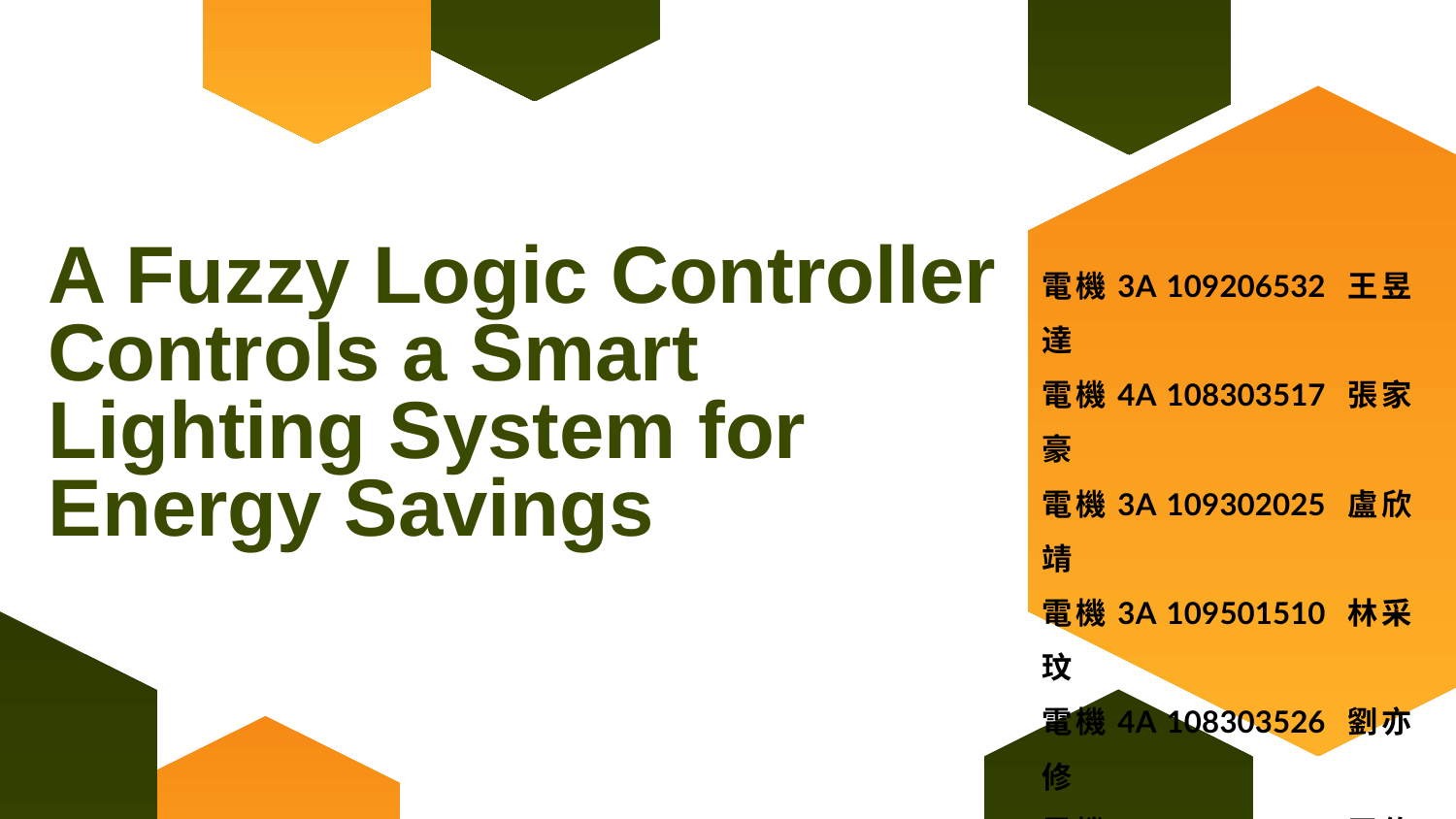

電機3A 109206532 王昱達
電機4A 108303517 張家豪
電機3A 109302025 盧欣靖
電機3A 109501510 林采玟
電機4A 108303526 劉亦修
電機3A 108601205 王佑恩
# A Fuzzy Logic Controller Controls a Smart Lighting System for Energy Savings